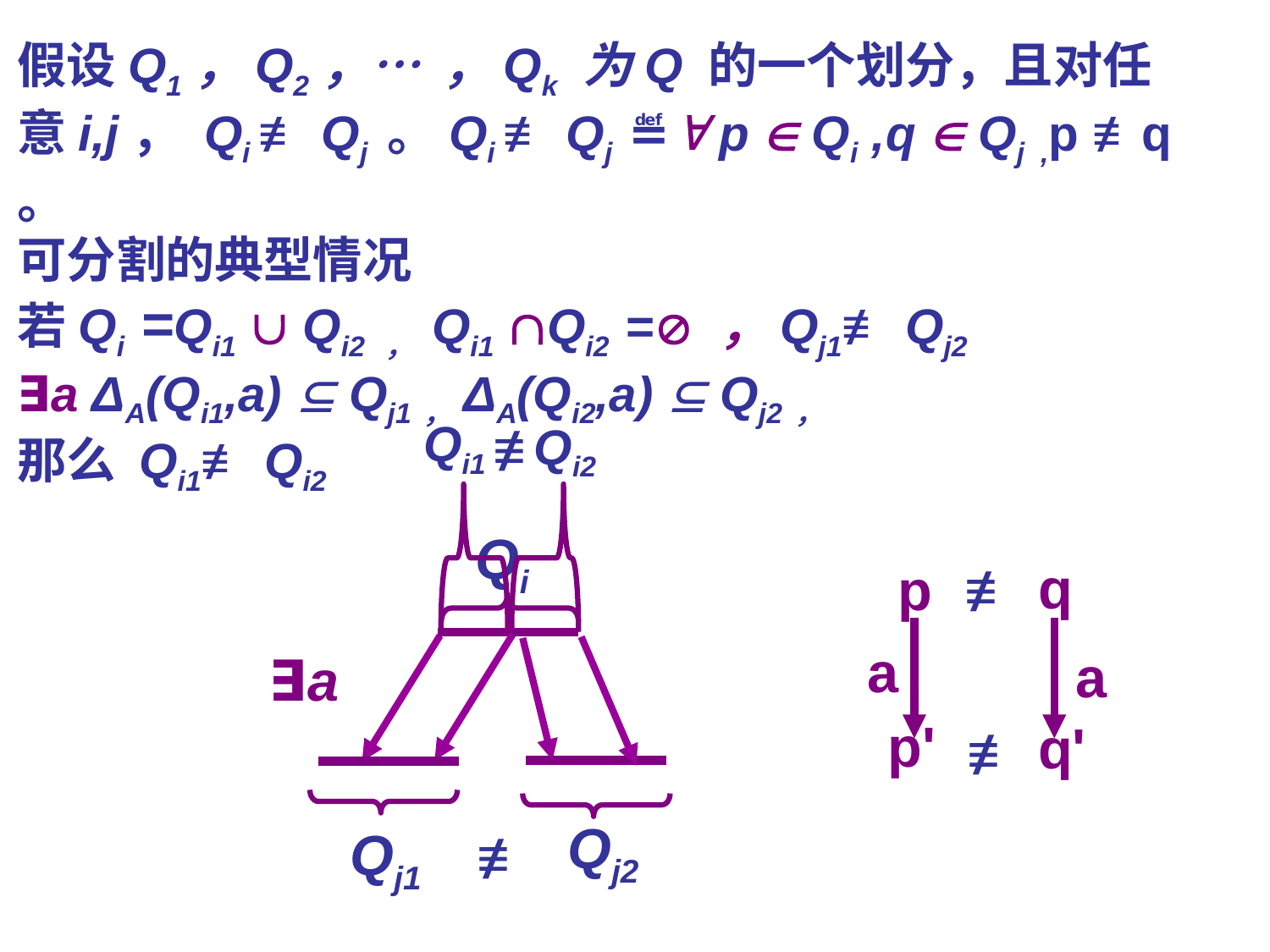

假设Q1，Q2，…  ，Qk 为Q 的一个划分，且对任意i,j， Qi ≢ Qj 。Qi ≢ Qj  ≝∀ p ∈ Qi ,q ∈ Qj  ,p ≢q 。
可分割的典型情况
若Qi  =Qi1 ∪ Qi2 ， Qi1 ∩Qi2  =∅ ，Qj1≢ Qj2
∃a ΔA(Qi1,a) ⊆ Qj1，ΔA(Qi2,a) ⊆ Qj2，
那么 Qi1≢ Qi2
Qi1
≢
Qi2
Qi

q
≢
p
a
a
∃a
p'
q'
≢

Qj2
Qj1
≢